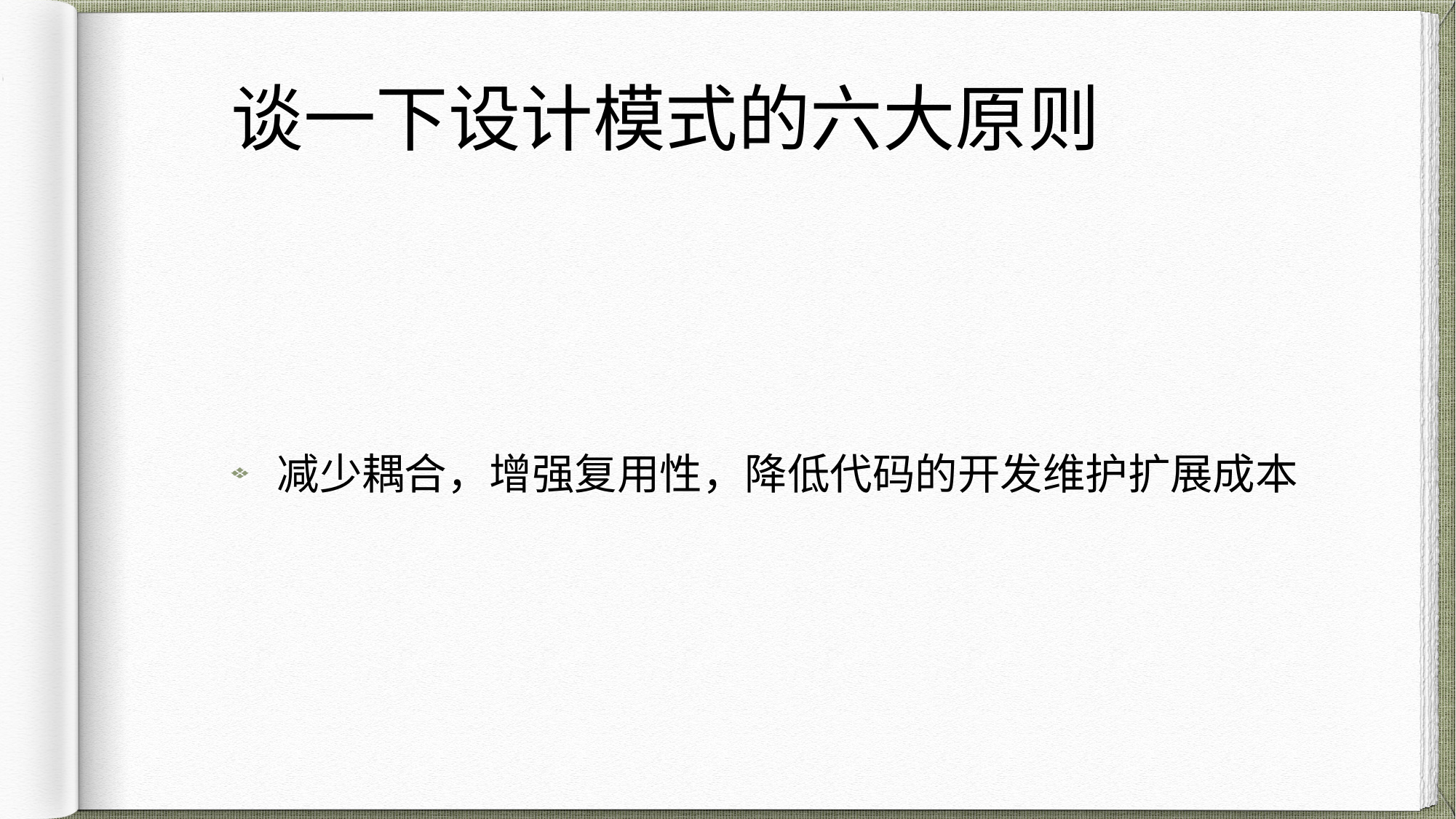

# 谈一下设计模式的六大原则
减少耦合，增强复用性，降低代码的开发维护扩展成本